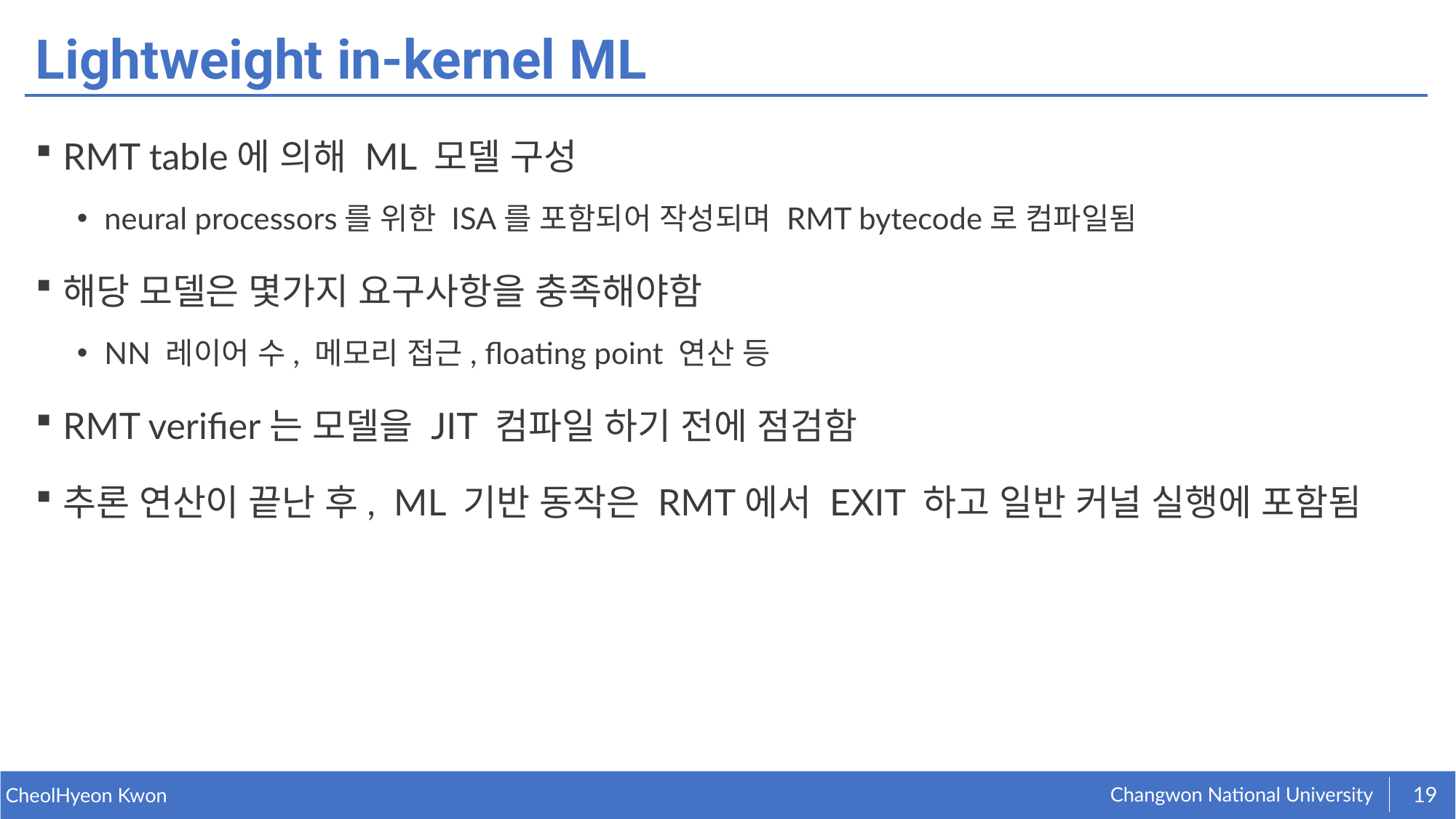

# Lightweight in-kernel ML
RMT table에 의해 ML 모델 구성
neural processors를 위한 ISA를 포함되어 작성되며 RMT bytecode로 컴파일됨
해당 모델은 몇가지 요구사항을 충족해야함
NN 레이어 수, 메모리 접근, floating point 연산 등
RMT verifier는 모델을 JIT 컴파일 하기 전에 점검함
추론 연산이 끝난 후,  ML 기반 동작은 RMT에서 EXIT 하고 일반 커널 실행에 포함됨

19